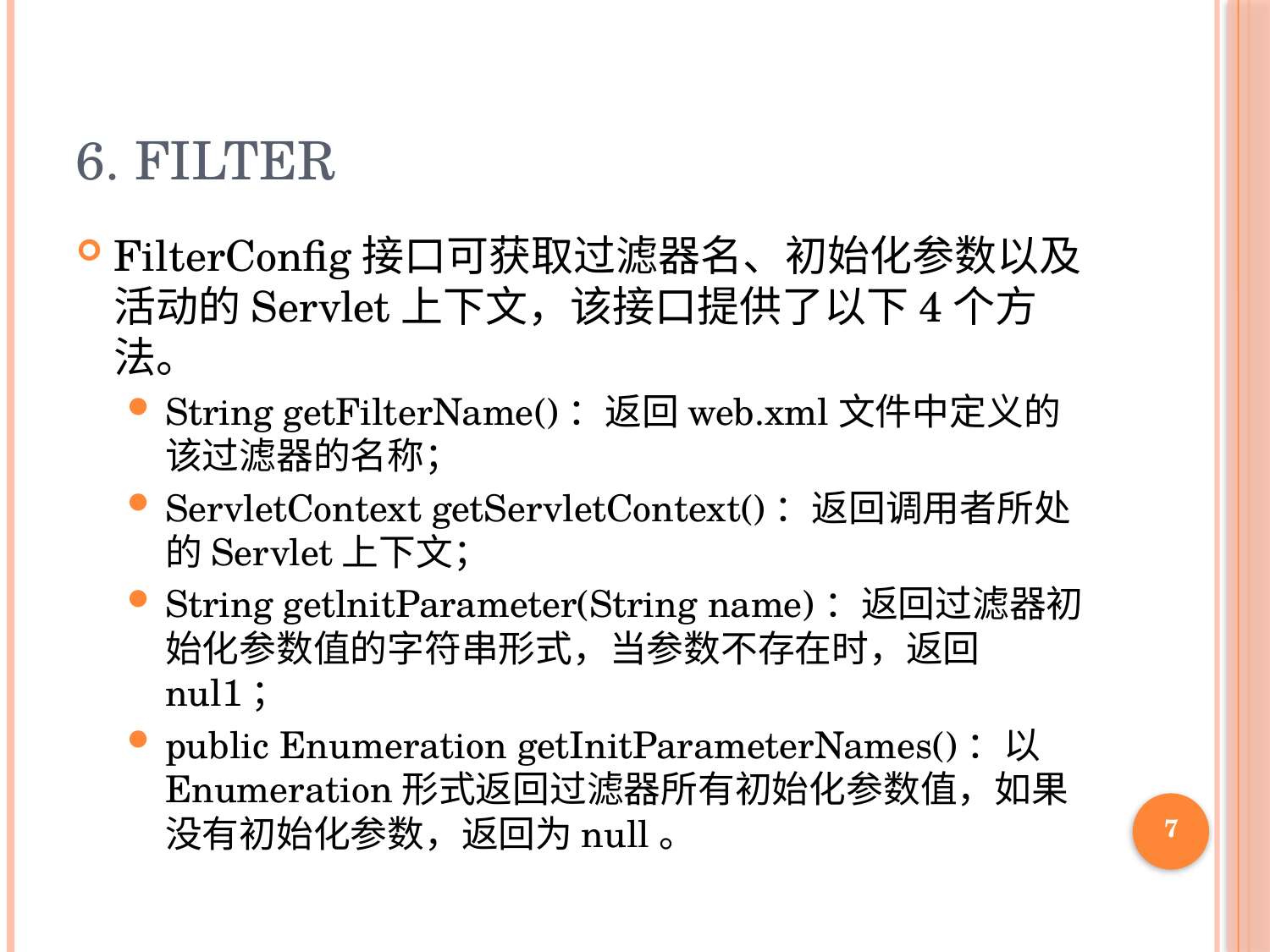

# 6. Filter
FilterConfig接口可获取过滤器名、初始化参数以及活动的Servlet上下文，该接口提供了以下4个方法。
String getFilterName()：返回web.xml文件中定义的该过滤器的名称；
ServletContext getServletContext()：返回调用者所处的Servlet上下文；
String getlnitParameter(String name)：返回过滤器初始化参数值的字符串形式，当参数不存在时，返回nul1；
public Enumeration getInitParameterNames()：以Enumeration形式返回过滤器所有初始化参数值，如果没有初始化参数，返回为null。
7